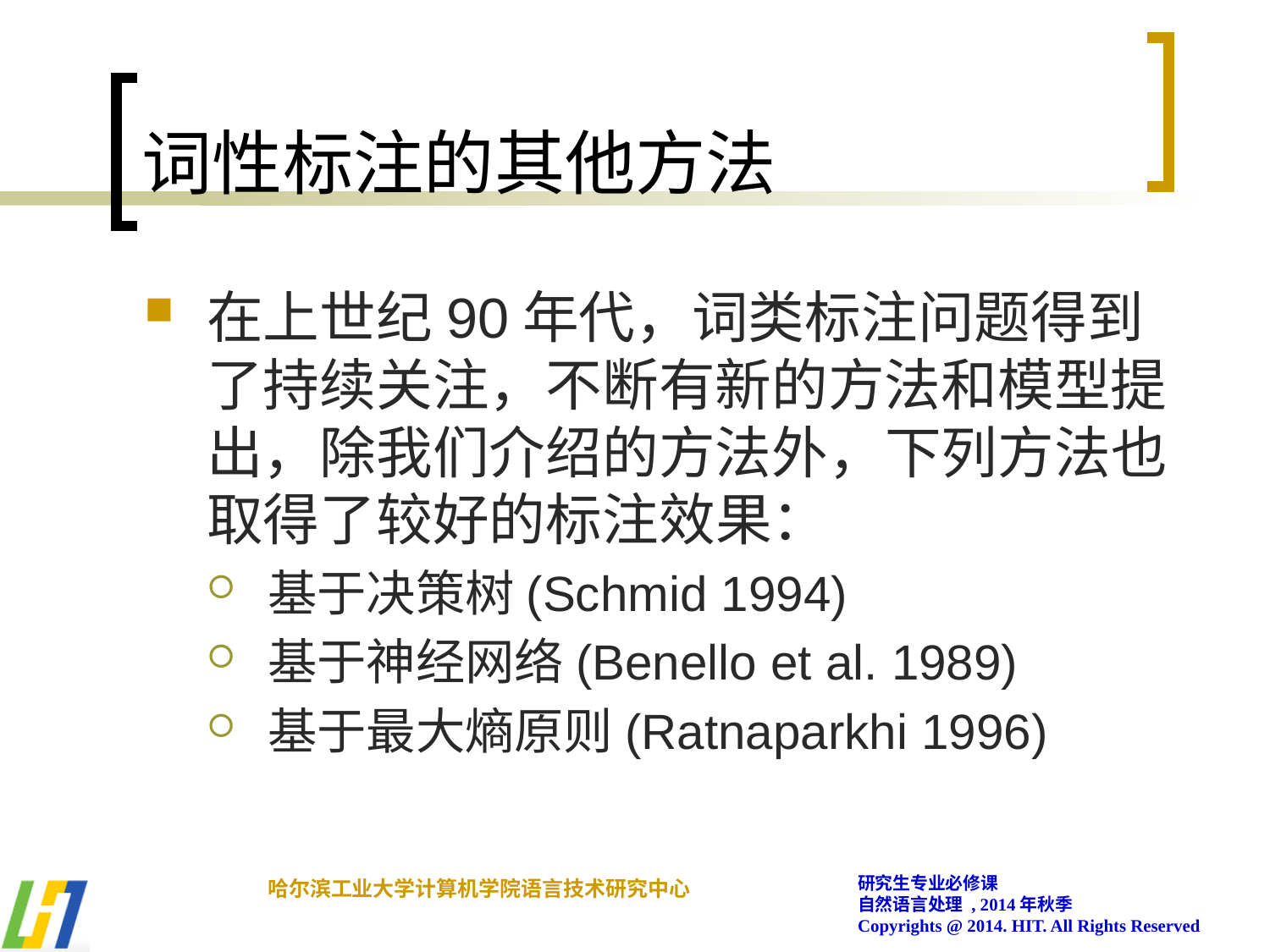

# 词性标注的其他方法
在上世纪90年代，词类标注问题得到了持续关注，不断有新的方法和模型提出，除我们介绍的方法外，下列方法也取得了较好的标注效果：
基于决策树(Schmid 1994)
基于神经网络(Benello et al. 1989)
基于最大熵原则(Ratnaparkhi 1996)
研究生专业必修课
自然语言处理 , 2014年秋季
Copyrights @ 2014. HIT. All Rights Reserved
哈尔滨工业大学计算机学院语言技术研究中心